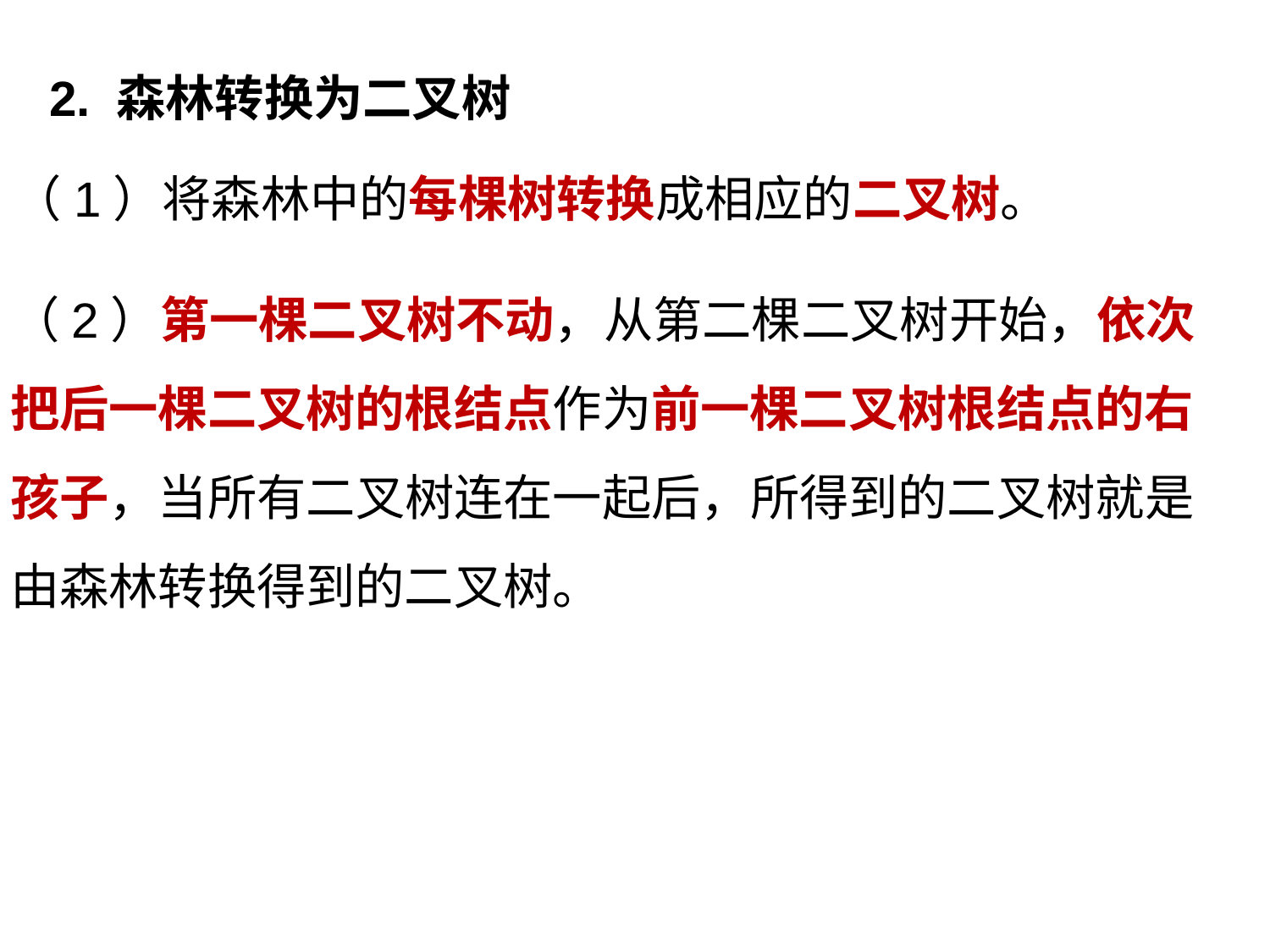

2. 森林转换为二叉树
（1）将森林中的每棵树转换成相应的二叉树。
（2）第一棵二叉树不动，从第二棵二叉树开始，依次把后一棵二叉树的根结点作为前一棵二叉树根结点的右孩子，当所有二叉树连在一起后，所得到的二叉树就是由森林转换得到的二叉树。